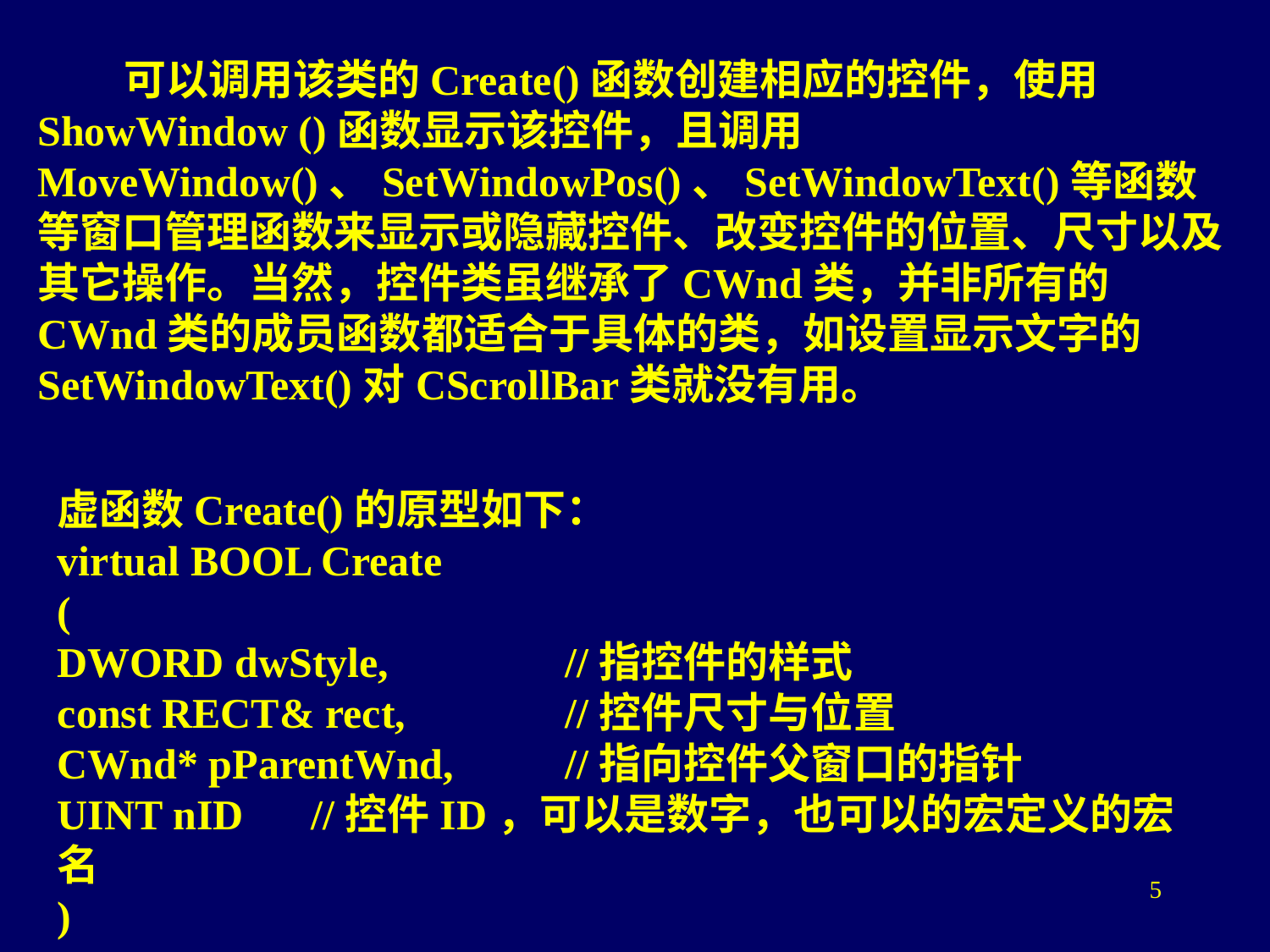

可以调用该类的Create()函数创建相应的控件，使用ShowWindow ()函数显示该控件，且调用MoveWindow()、SetWindowPos()、SetWindowText()等函数等窗口管理函数来显示或隐藏控件、改变控件的位置、尺寸以及其它操作。当然，控件类虽继承了CWnd类，并非所有的CWnd类的成员函数都适合于具体的类，如设置显示文字的SetWindowText()对CScrollBar类就没有用。
虚函数Create()的原型如下：
virtual BOOL Create
(
DWORD dwStyle,		//指控件的样式
const RECT& rect,		//控件尺寸与位置
CWnd* pParentWnd,	//指向控件父窗口的指针
UINT nID 	//控件ID，可以是数字，也可以的宏定义的宏名
)
5